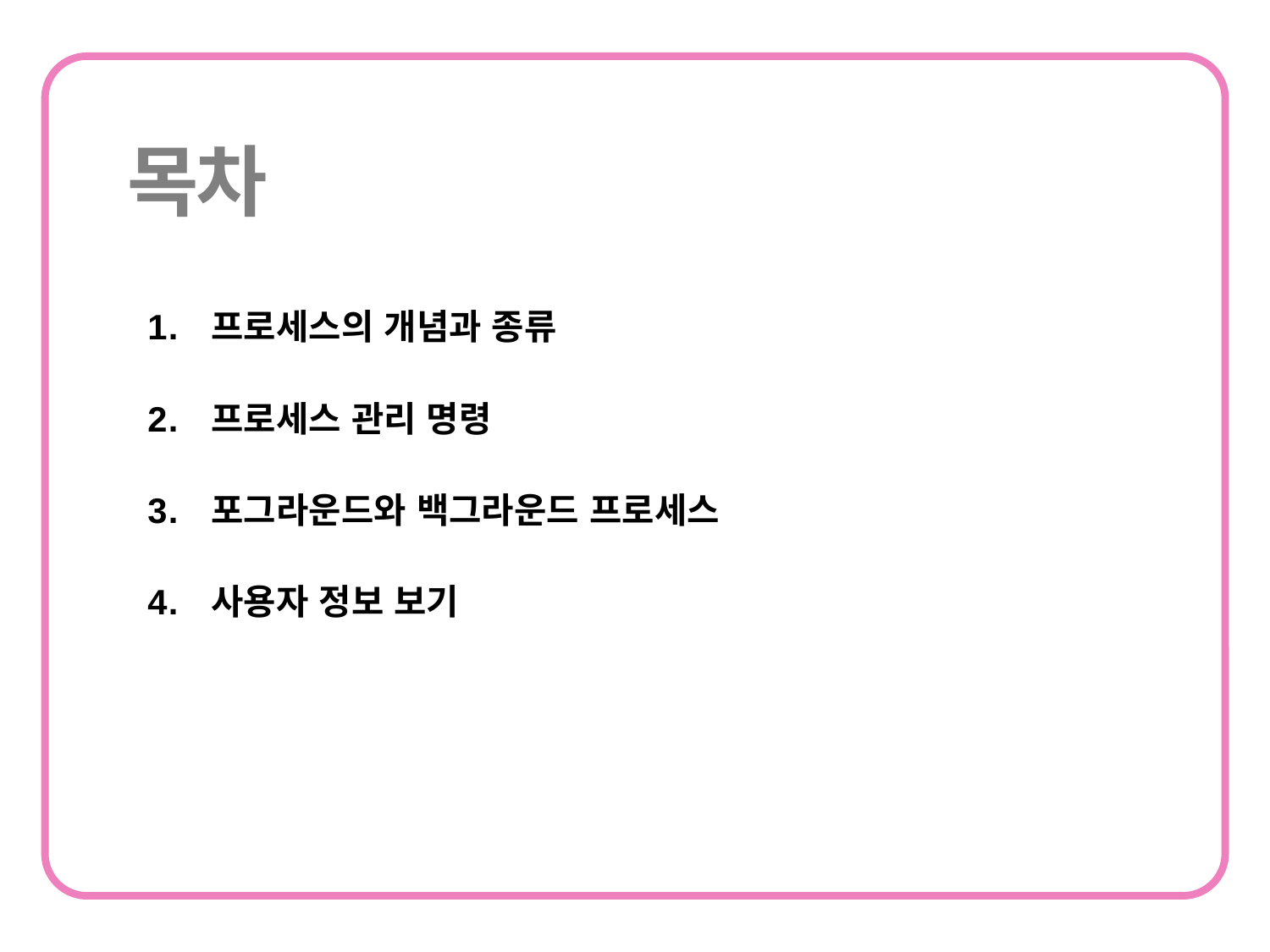

프로세스의 개념과 종류
프로세스 관리 명령
포그라운드와 백그라운드 프로세스
사용자 정보 보기